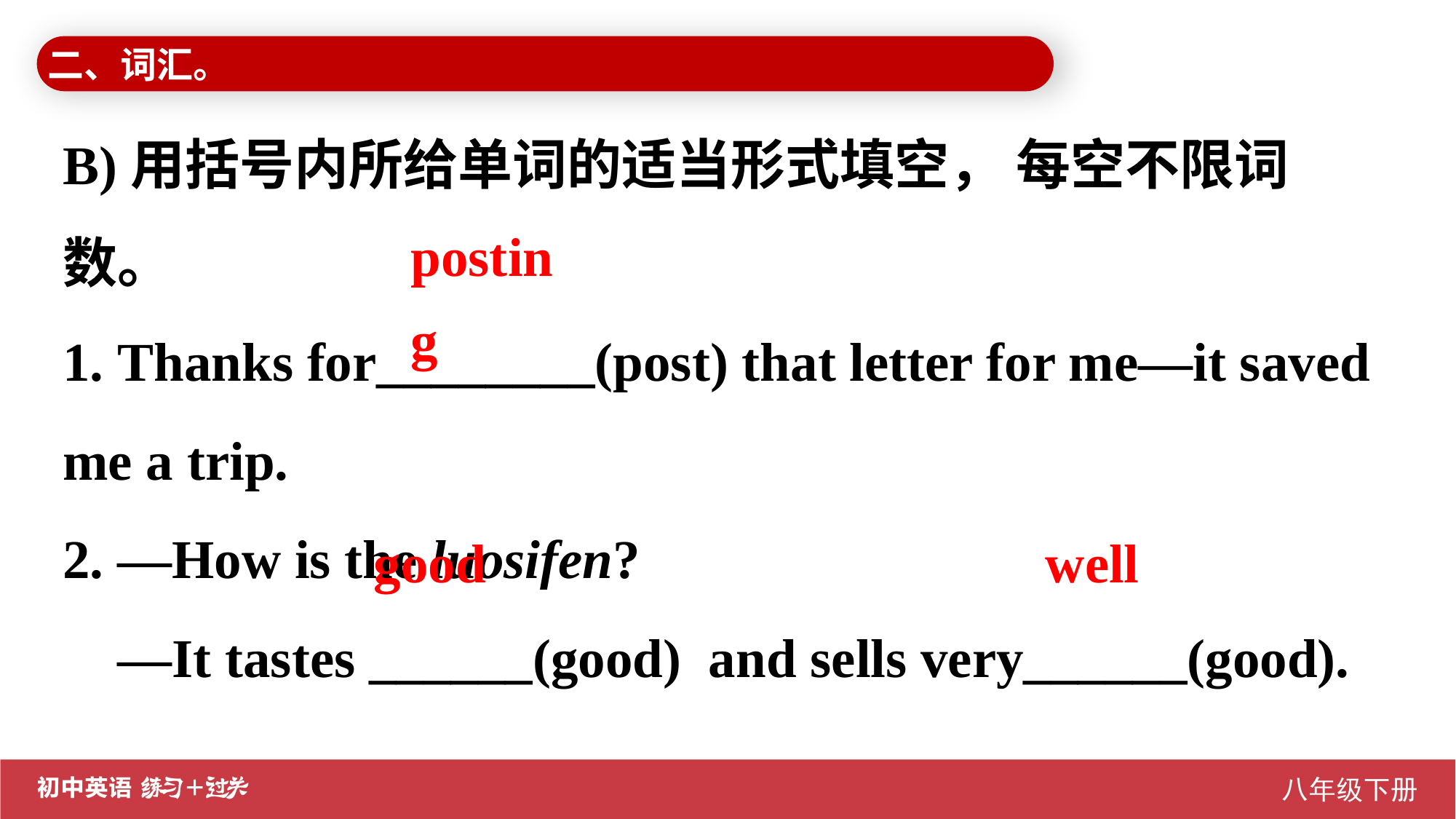

二、词汇。
B)用括号内所给单词的适当形式填空， 每空不限词数。。
1. Thanks for________(post) that letter for me—it saved me a trip.
2. —How is the luosifen?
    —It tastes ______(good)  and sells very______(good).
posting
good                                         well